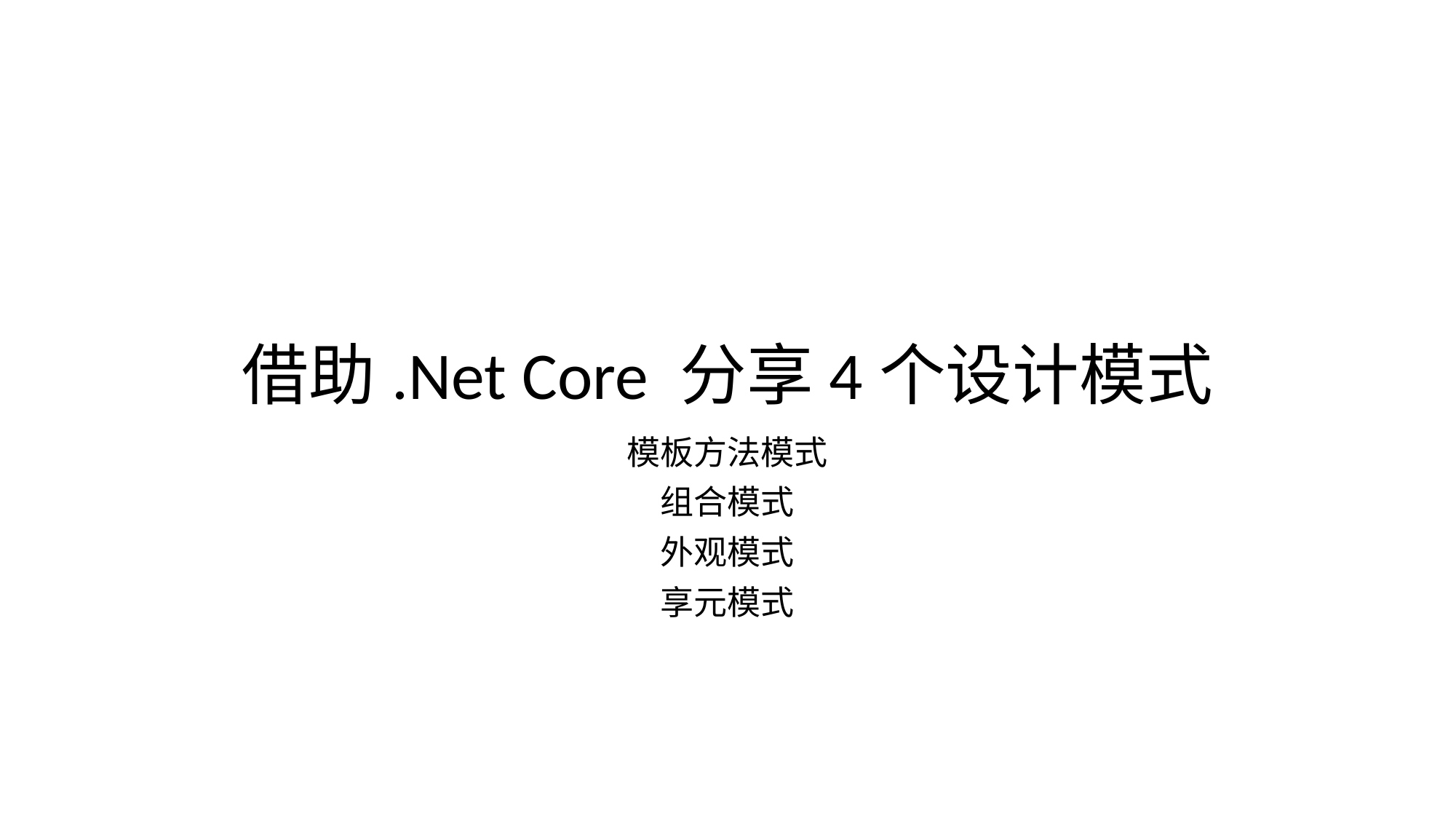

# 借助.Net Core 分享4个设计模式
模板方法模式
组合模式
外观模式
享元模式